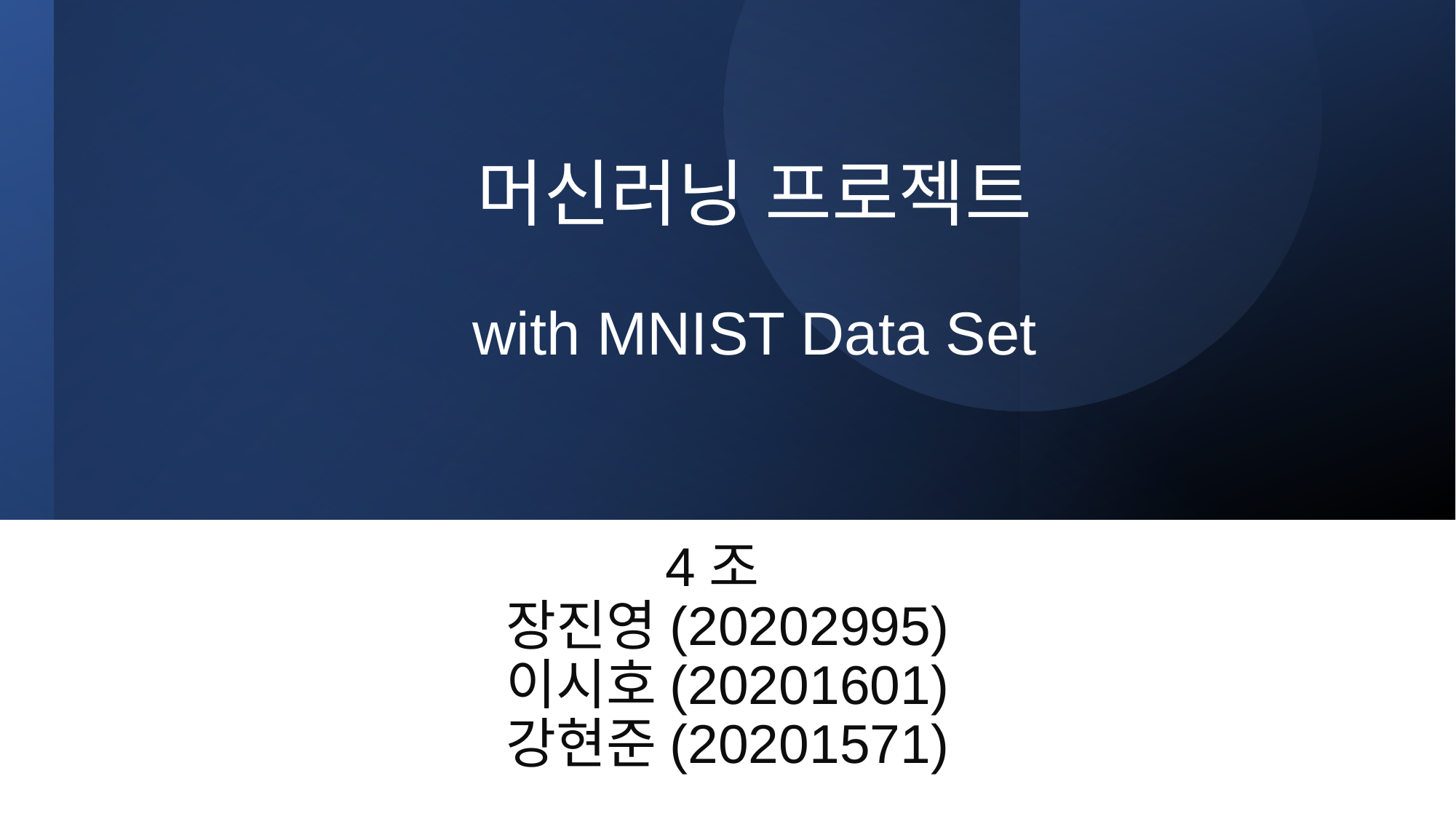

# 머신러닝 프로젝트
with MNIST Data Set
4조
장진영(20202995)
이시호(20201601)
강현준(20201571)